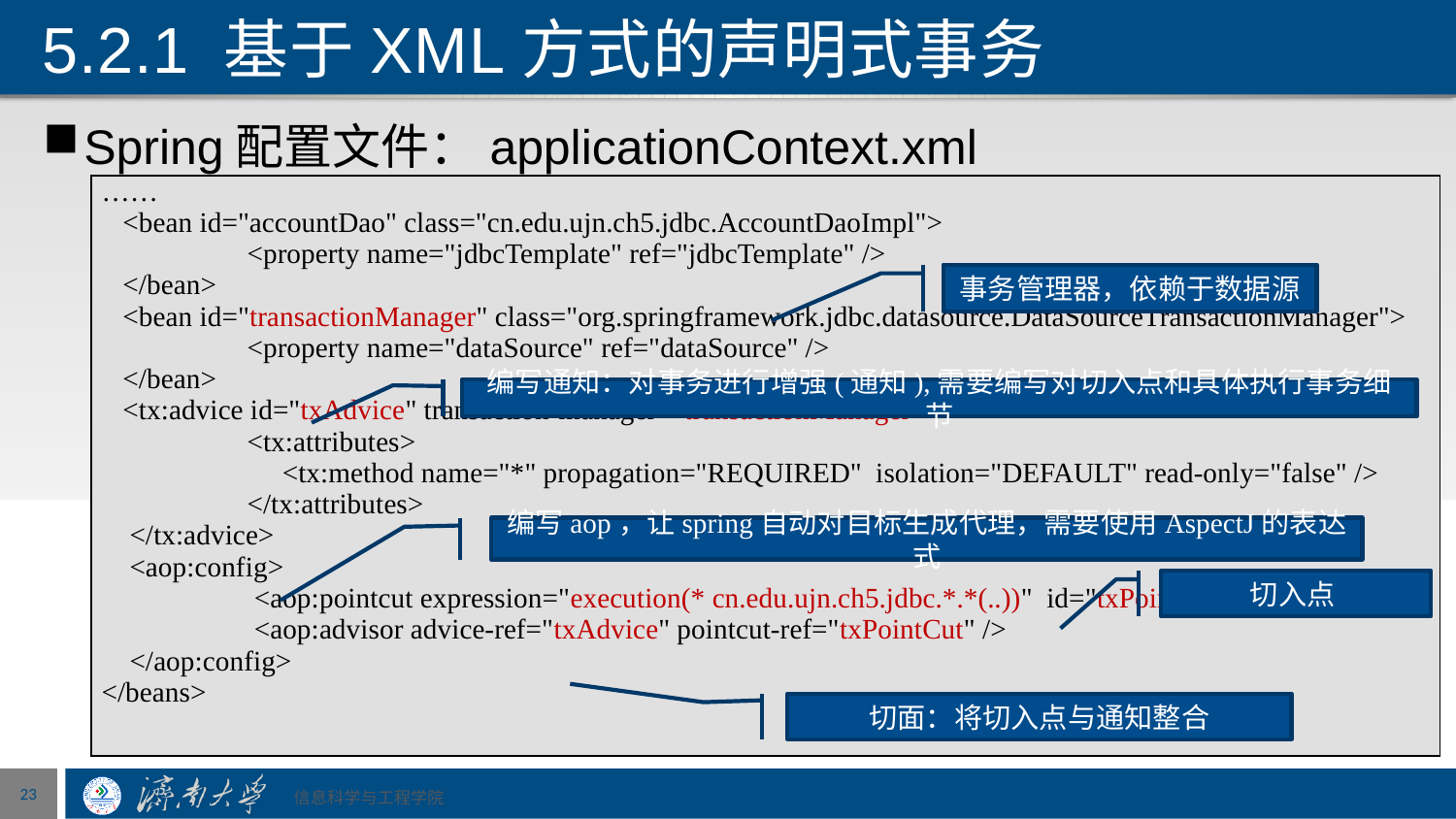

# 5.2.1 基于XML方式的声明式事务
Spring配置文件：applicationContext.xml
| …… <bean id="accountDao" class="cn.edu.ujn.ch5.jdbc.AccountDaoImpl"> <property name="jdbcTemplate" ref="jdbcTemplate" /> </bean> <bean id="transactionManager" class="org.springframework.jdbc.datasource.DataSourceTransactionManager"> <property name="dataSource" ref="dataSource" /> </bean> <tx:advice id="txAdvice" transaction-manager="transactionManager"> <tx:attributes> <tx:method name="\*" propagation="REQUIRED" isolation="DEFAULT" read-only="false" /> </tx:attributes> </tx:advice> <aop:config> <aop:pointcut expression="execution(\* cn.edu.ujn.ch5.jdbc.\*.\*(..))" id="txPointCut" /> <aop:advisor advice-ref="txAdvice" pointcut-ref="txPointCut" /> </aop:config> </beans> |
| --- |
事务管理器，依赖于数据源
编写通知：对事务进行增强(通知),需要编写对切入点和具体执行事务细节
编写aop，让spring自动对目标生成代理，需要使用AspectJ的表达式
切入点
切面：将切入点与通知整合